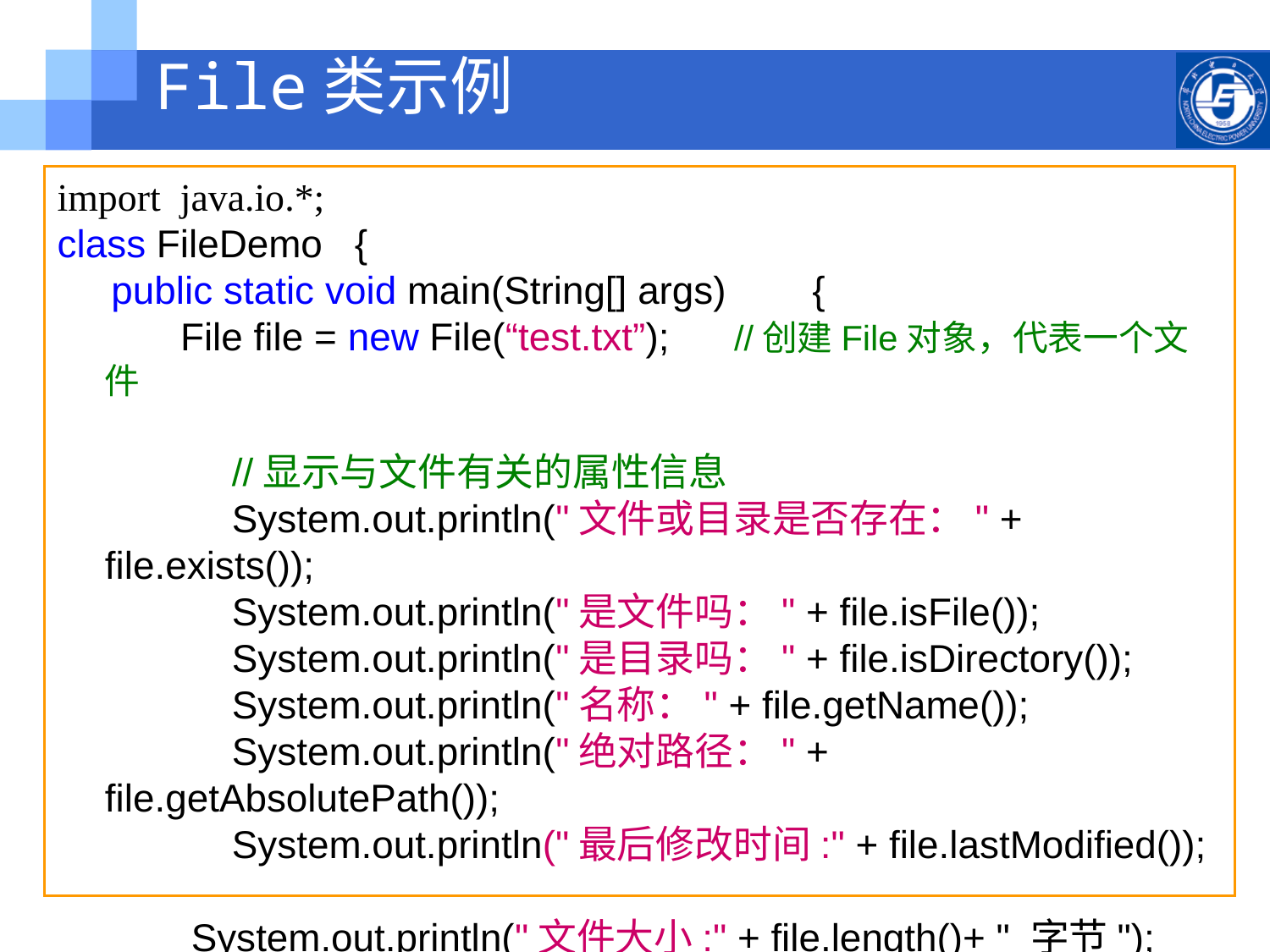

File类示例
import  java.io.*;
class FileDemo   {
     public static void main(String[] args)        {
   	       File file = new File(“test.txt”);      //创建File对象，代表一个文件

		//显示与文件有关的属性信息
		System.out.println("文件或目录是否存在：" + file.exists());
		System.out.println("是文件吗：" + file.isFile());
		System.out.println("是目录吗：" + file.isDirectory());
		System.out.println("名称：" + file.getName());
		System.out.println("绝对路径：" + file.getAbsolutePath());
    		System.out.println("最后修改时间:" + file.lastModified());
    	        System.out.println("文件大小:" + file.length()+ " 字节");
      }
}